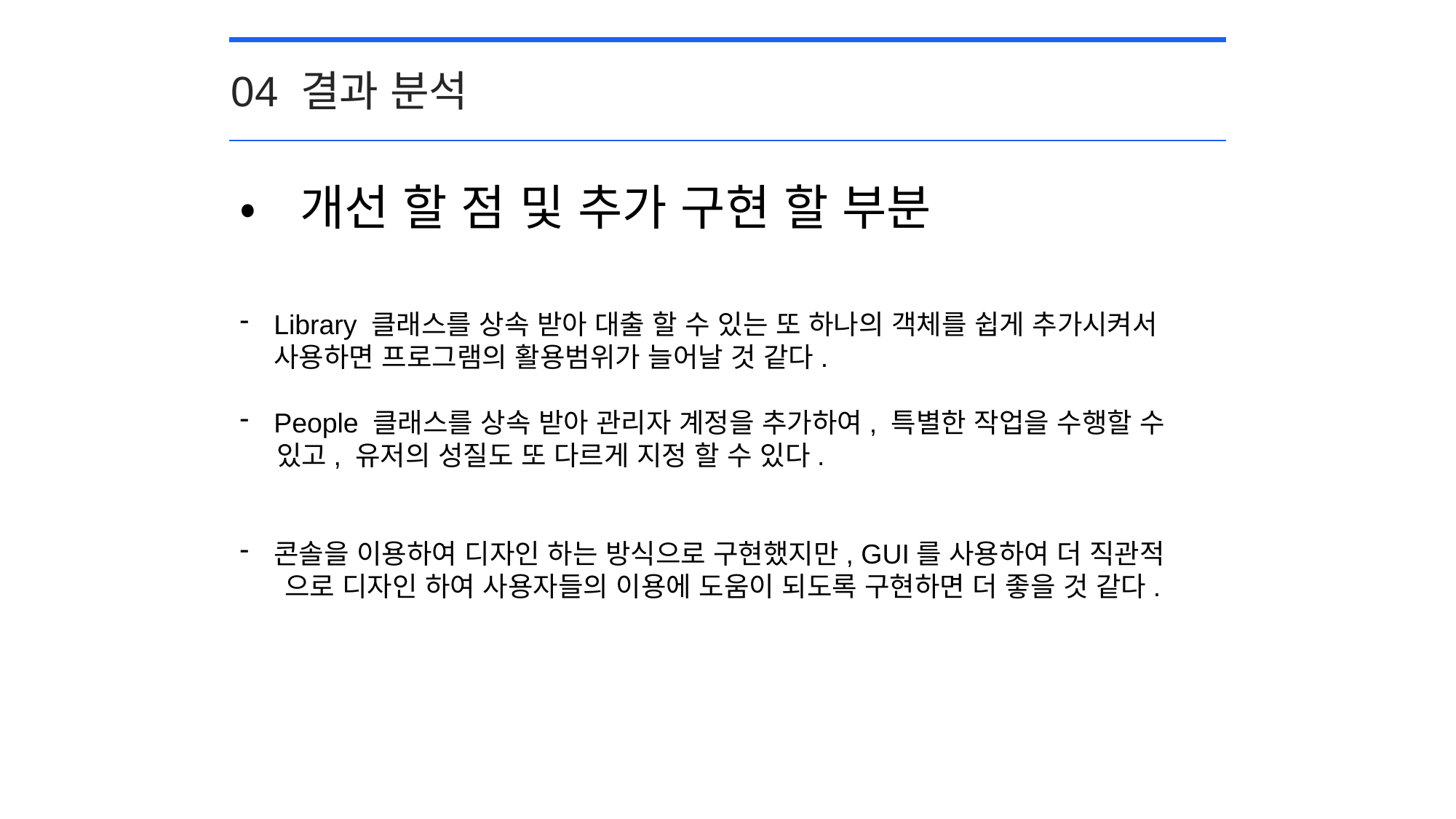

04 결과 분석
•개선 할 점 및 추가 구현 할 부분
Library 클래스를 상속 받아 대출 할 수 있는 또 하나의 객체를 쉽게 추가시켜서 사용하면 프로그램의 활용범위가 늘어날 것 같다.

People 클래스를 상속 받아 관리자 계정을 추가하여, 특별한 작업을 수행할 수
    있고, 유저의 성질도 또 다르게 지정 할 수 있다.

콘솔을 이용하여 디자인 하는 방식으로 구현했지만, GUI를 사용하여 더 직관적
     으로 디자인 하여 사용자들의 이용에 도움이 되도록 구현하면 더 좋을 것 같다.